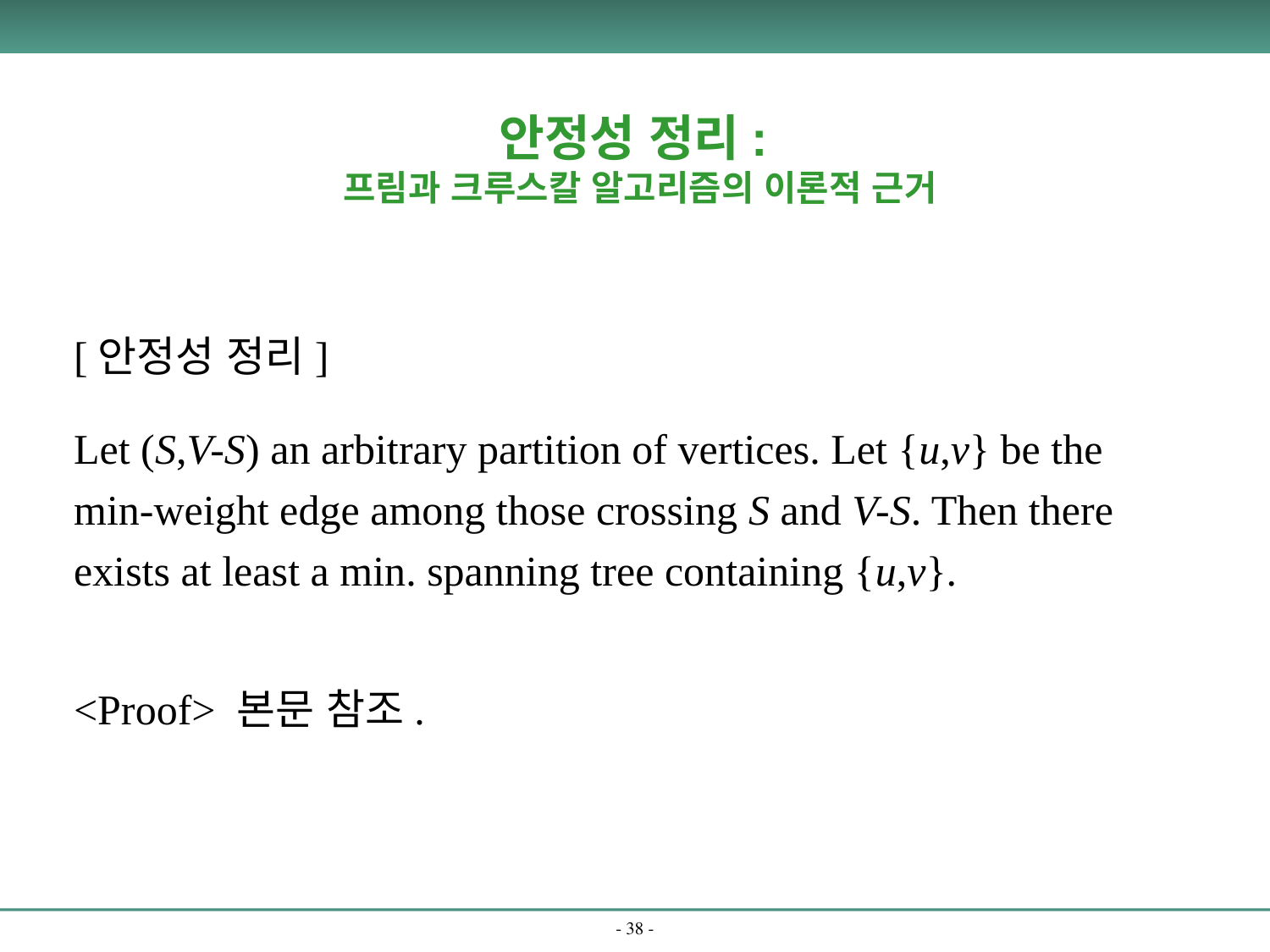

# 안정성 정리: 프림과 크루스칼 알고리즘의 이론적 근거
[안정성 정리]

Let (S,V-S) an arbitrary partition of vertices. Let {u,v} be the min-weight edge among those crossing S and V-S. Then there exists at least a min. spanning tree containing {u,v}.

<Proof> 본문 참조.